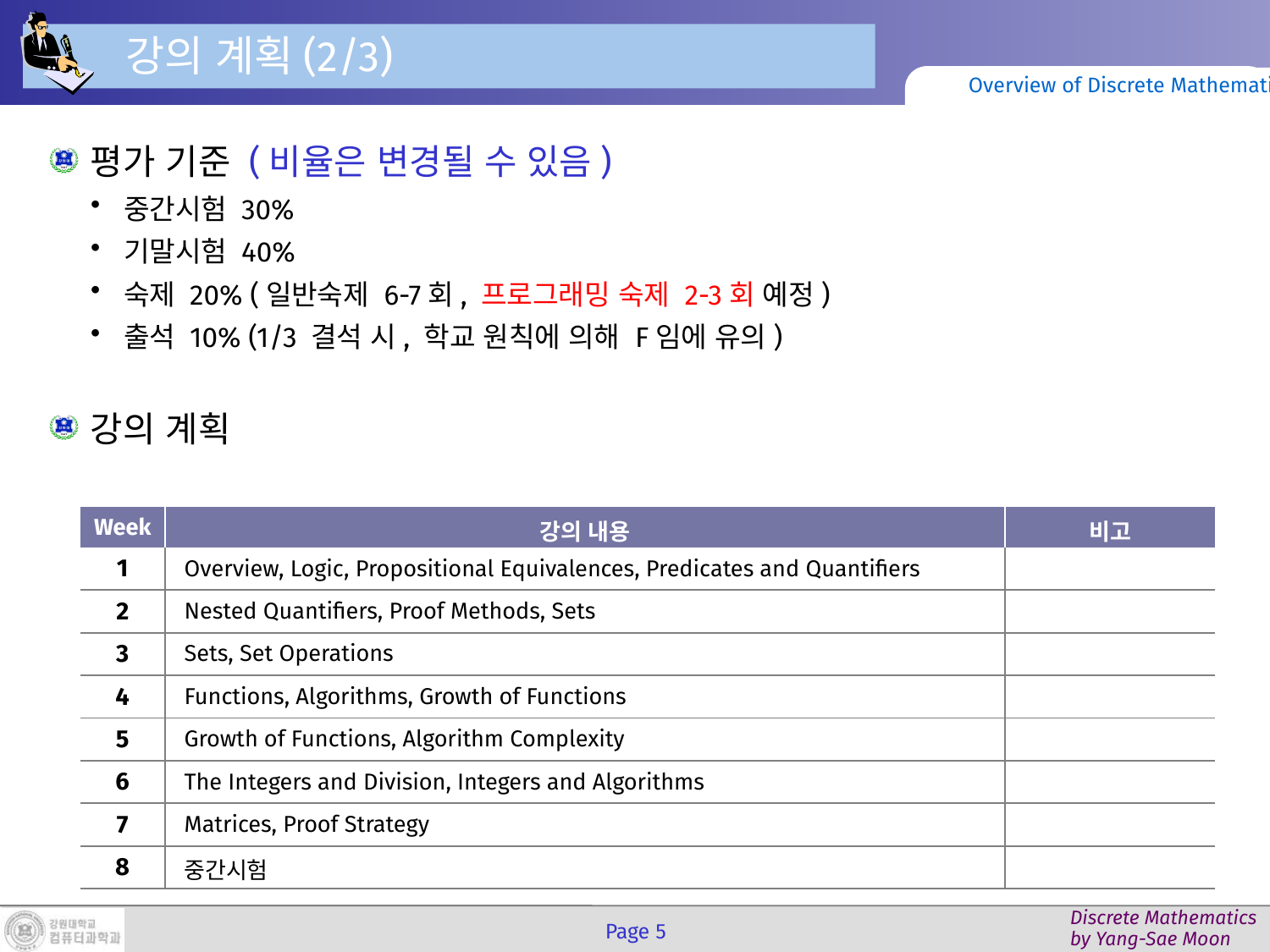

강의 계획(2/3)
Overview of Discrete Mathematics
평가 기준 (비율은 변경될 수 있음)
중간시험 30%
기말시험 40%
숙제 20% (일반숙제 6-7회, 프로그래밍 숙제 2-3회 예정)
출석 10% (1/3 결석 시, 학교 원칙에 의해 F임에 유의)

강의 계획
| Week | 강의 내용 | 비고 |
| --- | --- | --- |
| 1 | Overview, Logic, Propositional Equivalences, Predicates and Quantifiers |  |
| 2 | Nested Quantifiers, Proof Methods, Sets |  |
| 3 | Sets, Set Operations |  |
| 4 | Functions, Algorithms, Growth of Functions |  |
| 5 | Growth of Functions, Algorithm Complexity |  |
| 6 | The Integers and Division, Integers and Algorithms |  |
| 7 | Matrices, Proof Strategy |  |
| 8 | 중간시험 |  |
Page 5